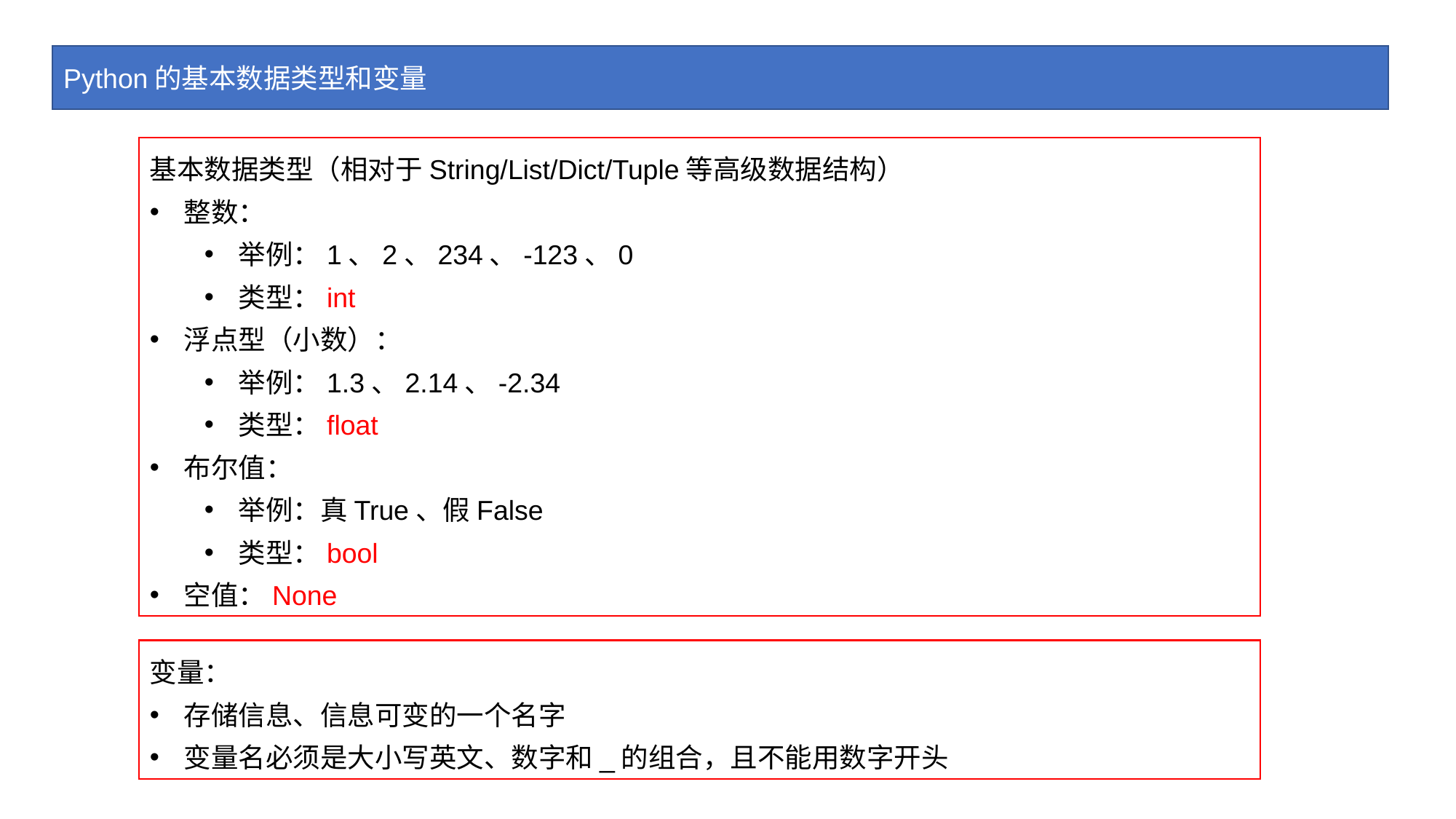

Python的基本数据类型和变量
基本数据类型（相对于String/List/Dict/Tuple等高级数据结构）
整数：
举例：1、2、234、-123、0
类型：int
浮点型（小数）：
举例：1.3、2.14、-2.34
类型：float
布尔值：
举例：真True、假False
类型：bool
空值：None
变量：
存储信息、信息可变的一个名字
变量名必须是大小写英文、数字和_的组合，且不能用数字开头